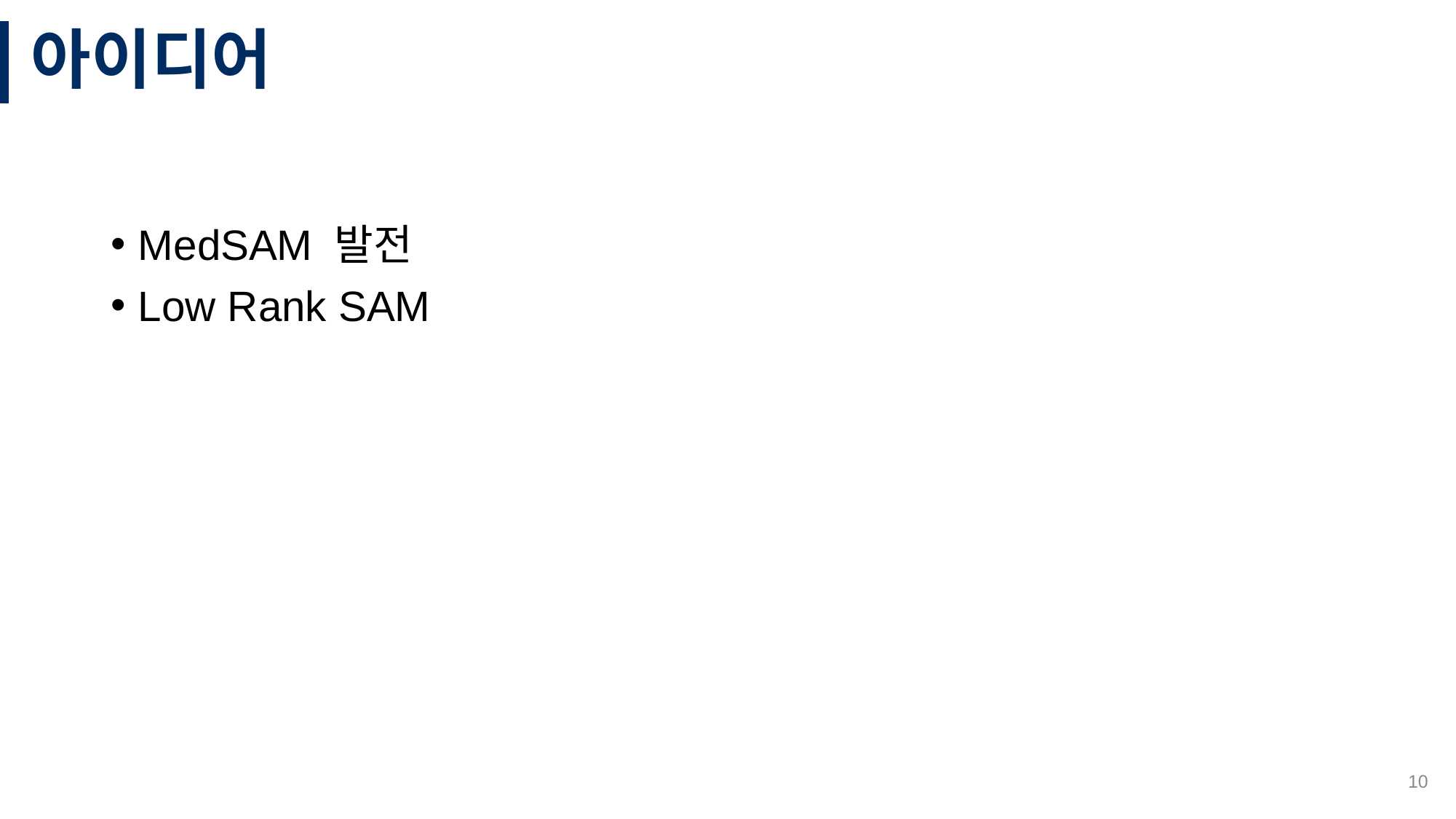

# 아이디어
MedSAM 발전
Low Rank SAM
10